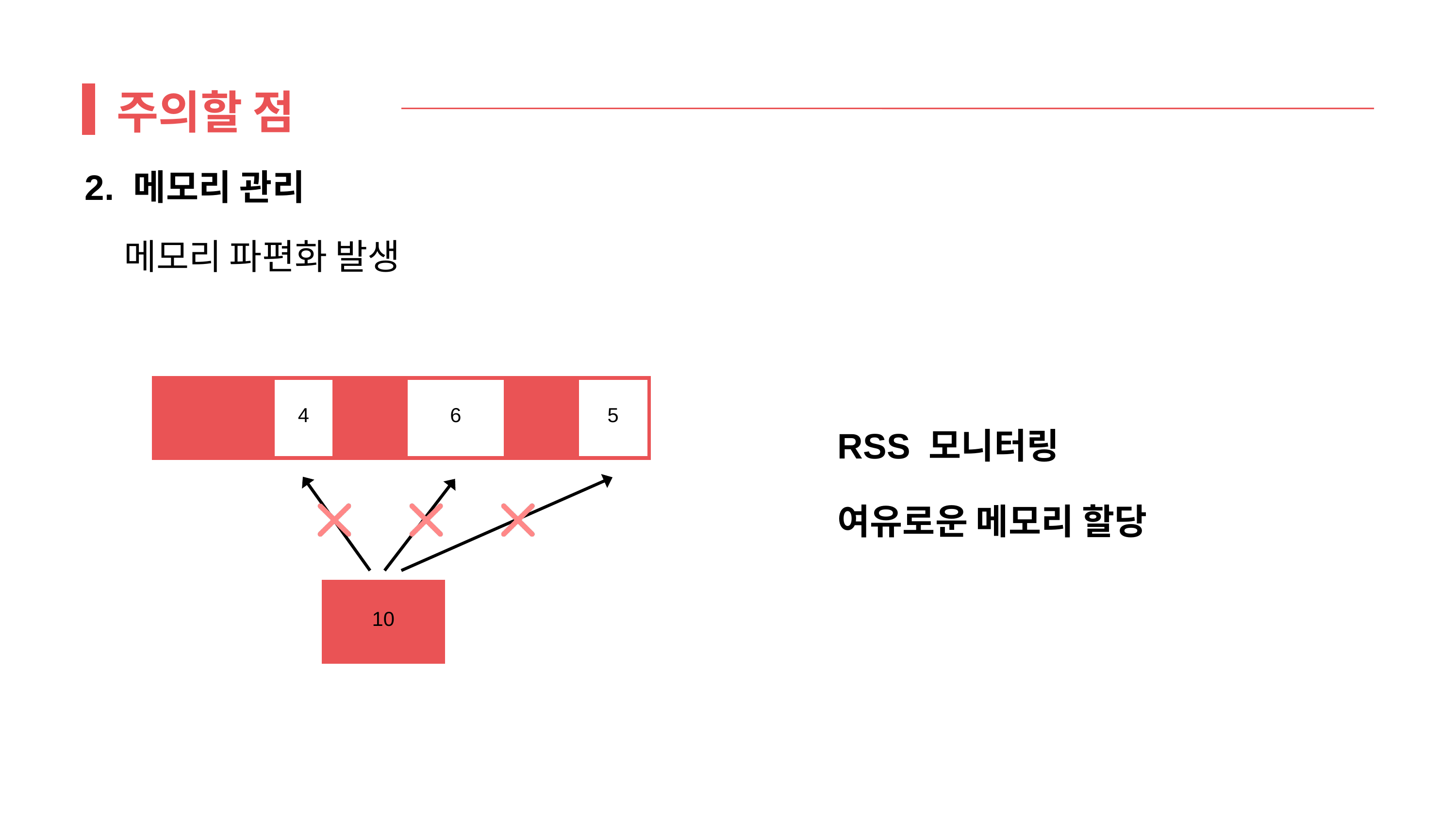

주의할 점

 2. 메모리 관리
메모리 파편화 발생

4

6

5
RSS 모니터링

여유로운 메모리 할당

10